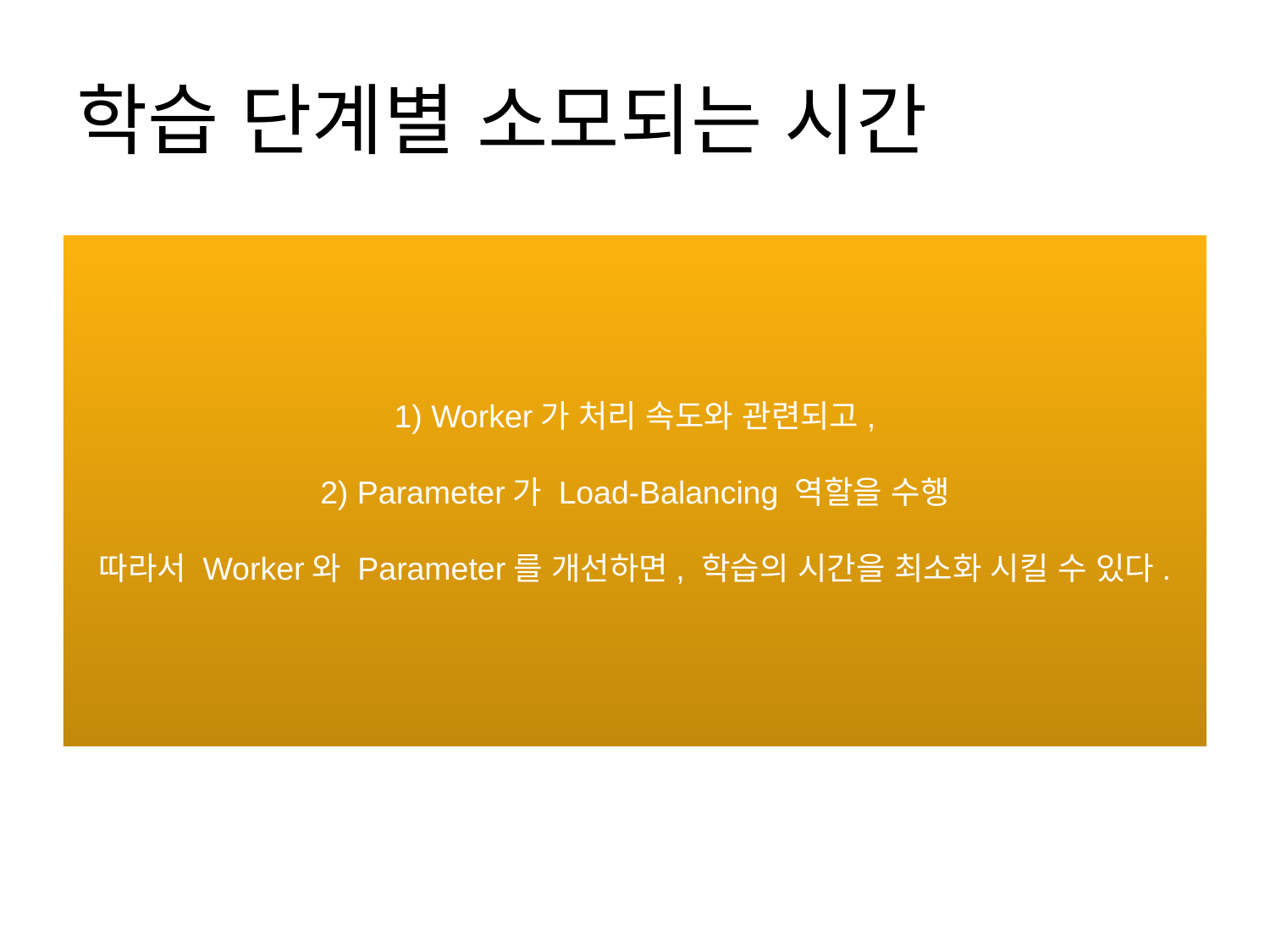

# 학습 단계별 소모되는 시간
각 워커들의 Data Transfer Time
2 * Sw'p / pB

Parameter 서버에서 Parameter 업데이트에 소모되는 시간
Tupdate * w'p / p

분산 처리 딥러닝 학습 소요 시간
max[ m*Tf + Tb + (2 * Sw'p / pB) + (Tupdate * w'p / p) + (δ*w) + (δ'*P) ]
1) Worker가 처리 속도와 관련되고,

2) Parameter가 Load-Balancing 역할을 수행

따라서 Worker와 Parameter를 개선하면, 학습의 시간을 최소화 시킬 수 있다.